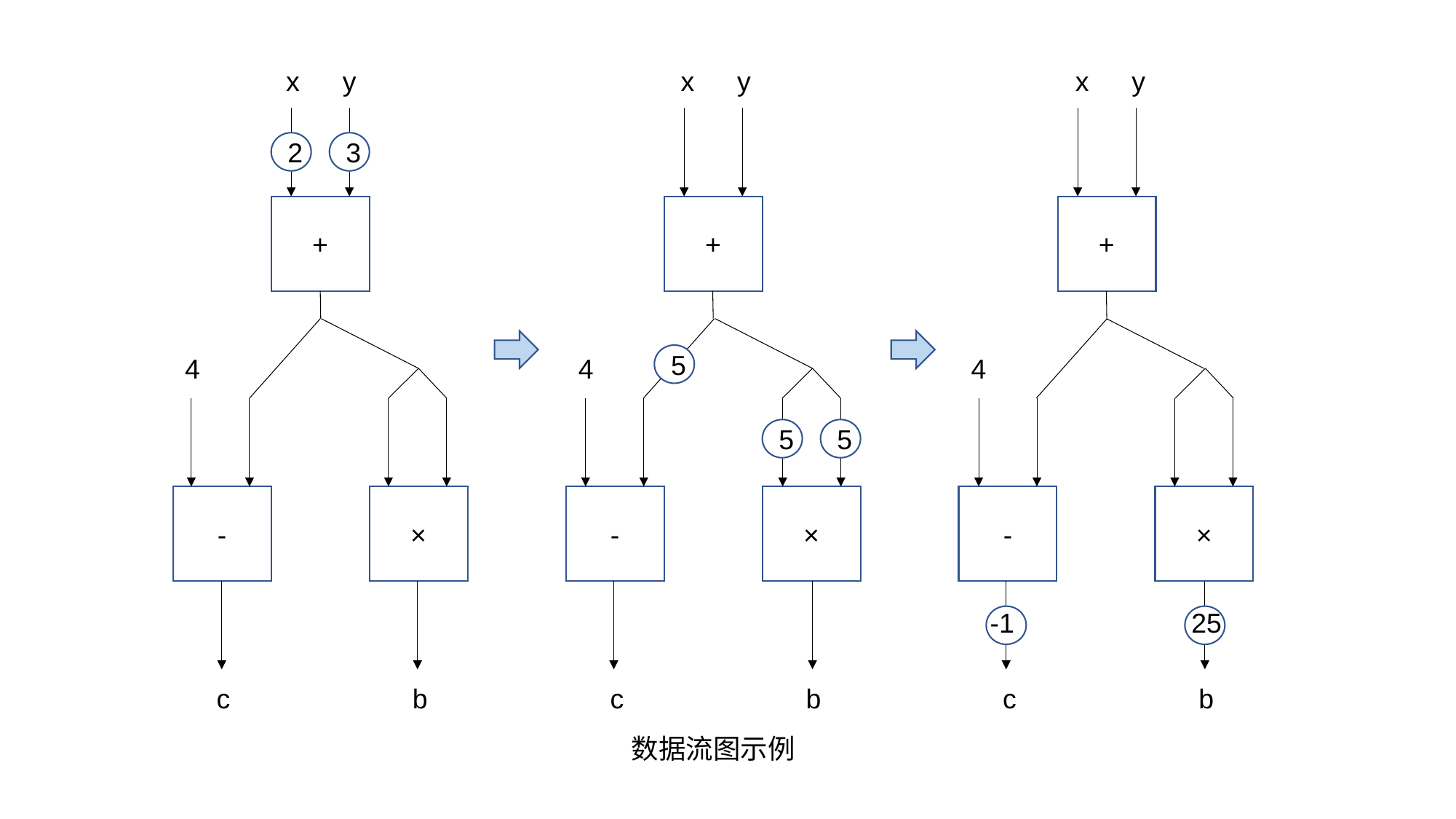

x
y
x
y
x
y
2
3
+
+
+

5
4
4
4
5
5
-
×
-
×
-
×
-1
25

c
b
c
b
c
b
数据流图示例